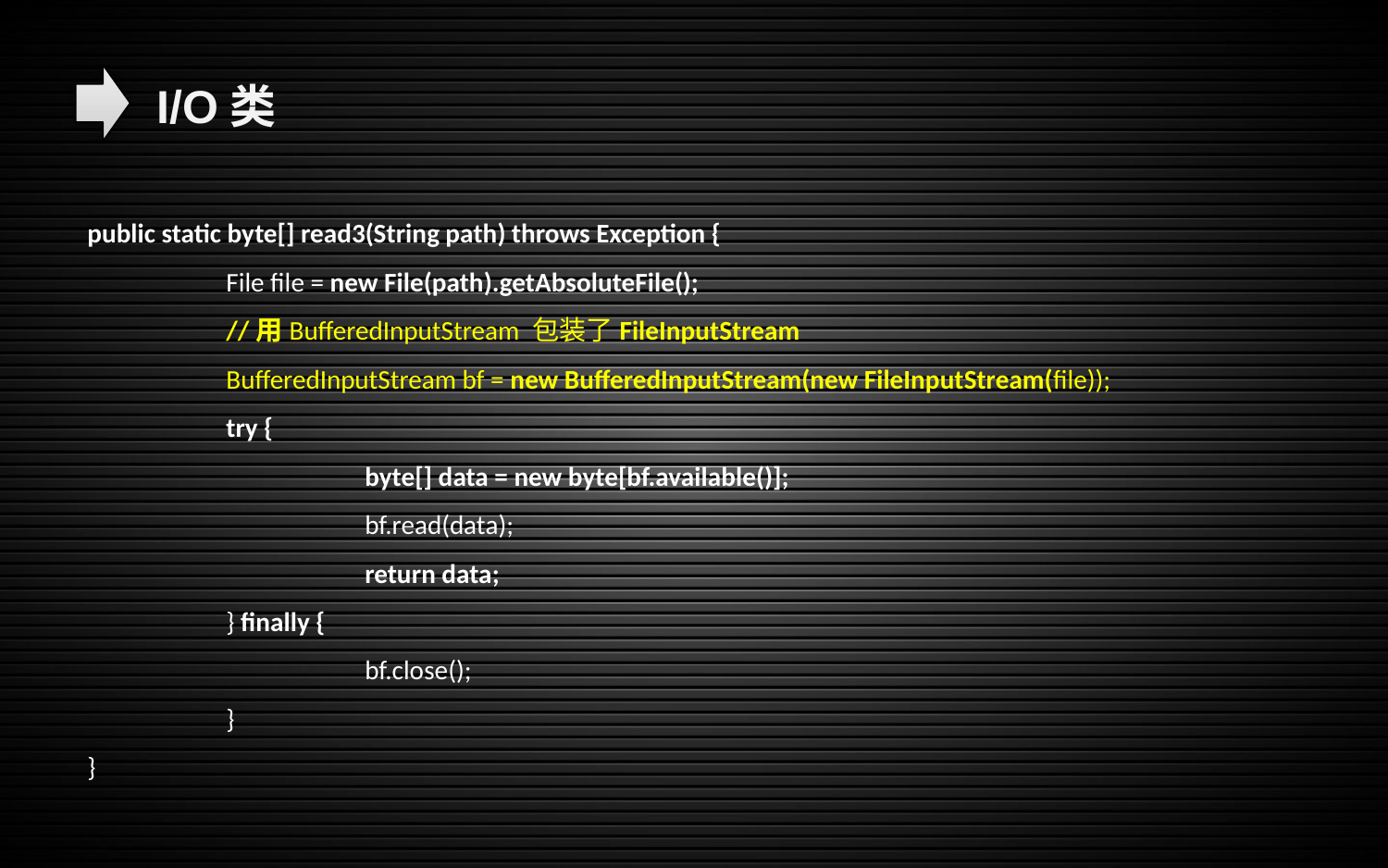

I/O类
public static byte[] read3(String path) throws Exception {
	File file = new File(path).getAbsoluteFile();
	//用BufferedInputStream 包装了FileInputStream
	BufferedInputStream bf = new BufferedInputStream(new FileInputStream(file));
	try {
		byte[] data = new byte[bf.available()];
		bf.read(data);
		return data;
	} finally {
 		bf.close();
	}
}